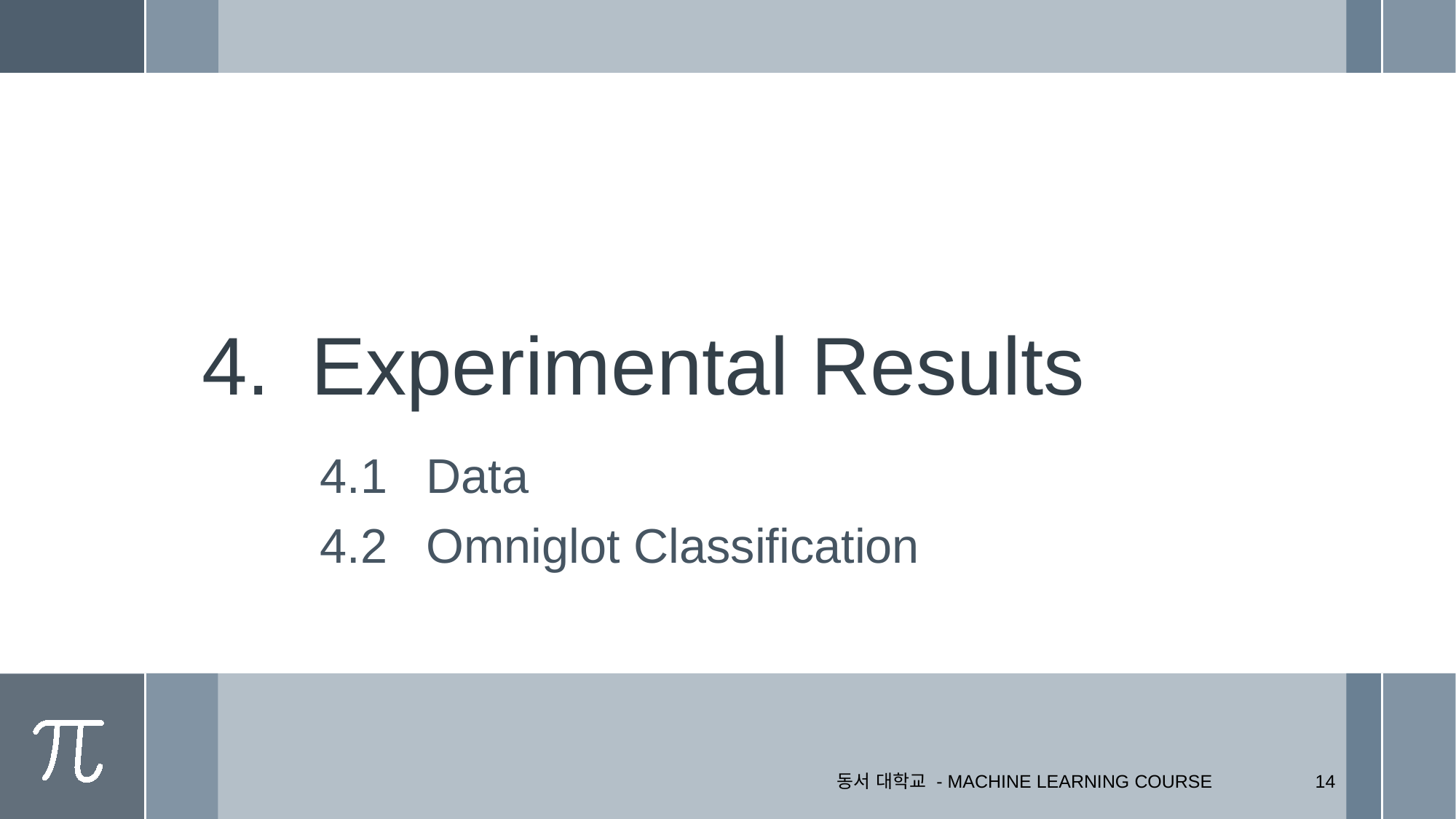

# Experimental Results
4.1	Data
4.2	Omniglot Classification
동서 대학교 - Machine Learning Course
14